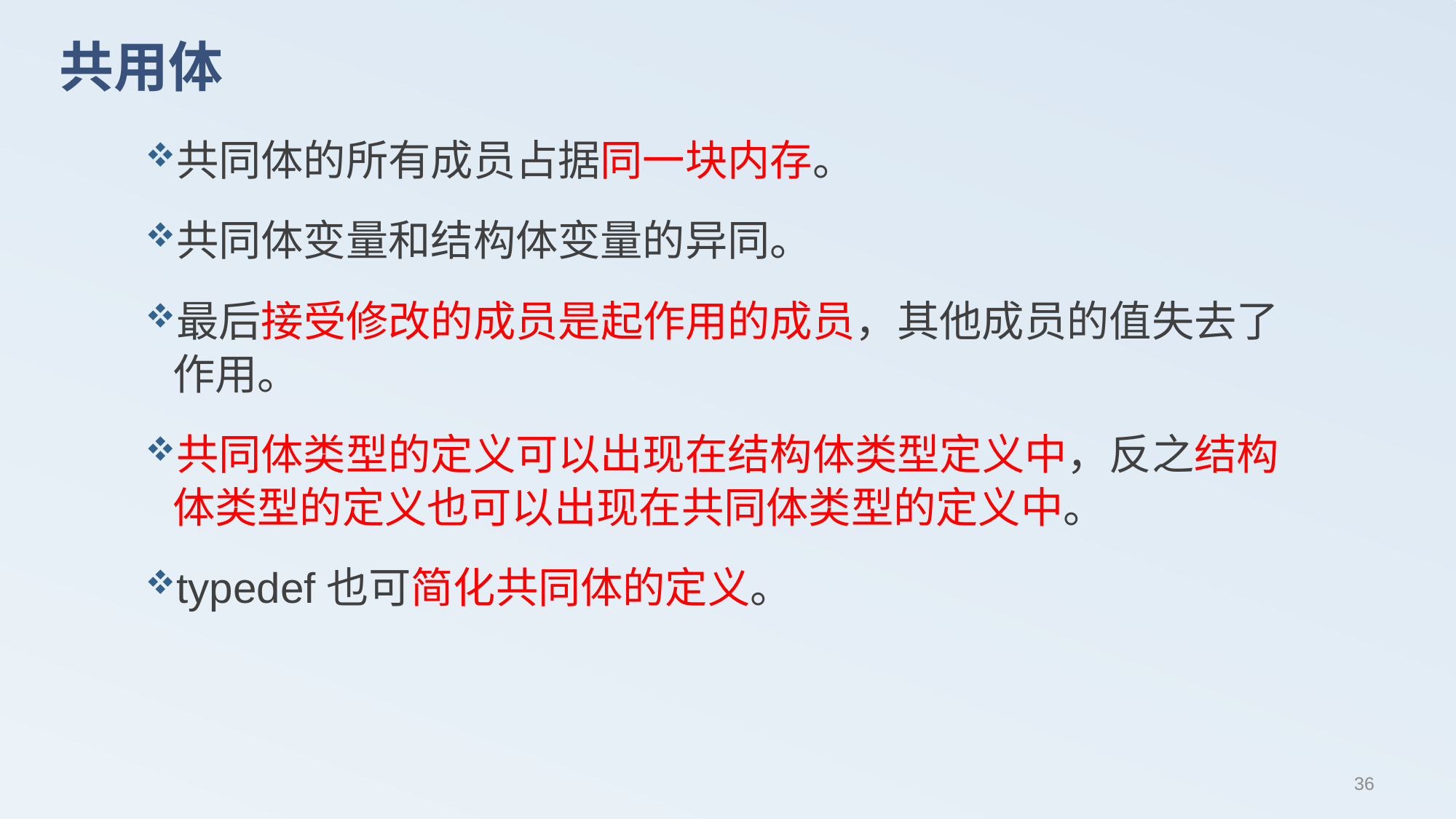

# 共用体
共同体的所有成员占据同一块内存。
共同体变量和结构体变量的异同。
最后接受修改的成员是起作用的成员，其他成员的值失去了作用。
共同体类型的定义可以出现在结构体类型定义中，反之结构体类型的定义也可以出现在共同体类型的定义中。
typedef也可简化共同体的定义。